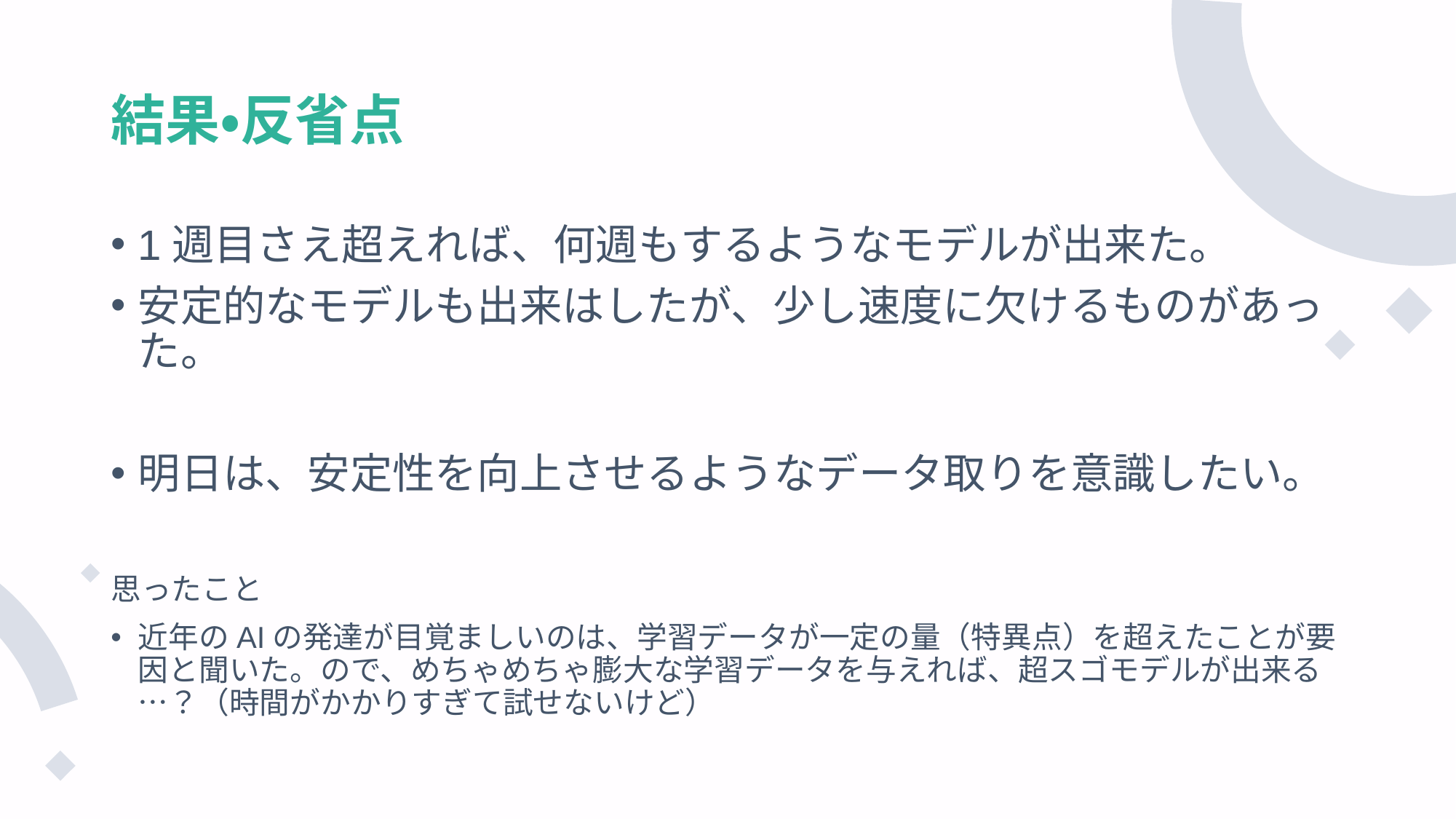

# 結果・反省点
1週目さえ超えれば、何週もするようなモデルが出来た。
安定的なモデルも出来はしたが、少し速度に欠けるものがあった。

明日は、安定性を向上させるようなデータ取りを意識したい。

思ったこと
近年のAIの発達が目覚ましいのは、学習データが一定の量（特異点）を超えたことが要因と聞いた。ので、めちゃめちゃ膨大な学習データを与えれば、超スゴモデルが出来る…？（時間がかかりすぎて試せないけど）